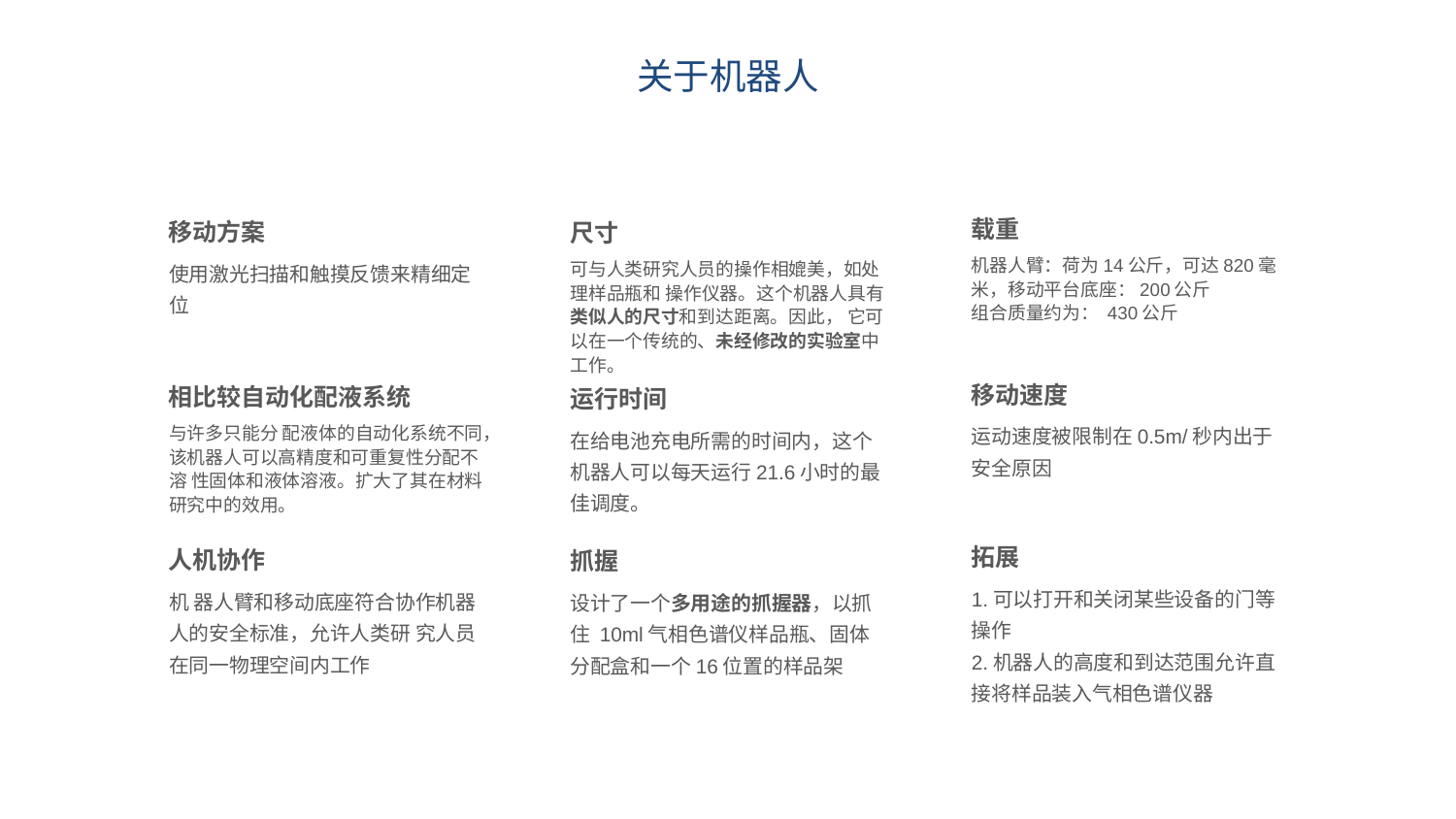

关于机器人
载重
移动方案
尺寸
机器人臂：荷为14公斤，可达820毫米，移动平台底座：200公斤
组合质量约为： 430公斤
使用激光扫描和触摸反馈来精细定位
可与人类研究人员的操作相媲美，如处理样品瓶和 操作仪器。这个机器人具有类似人的尺寸和到达距离。因此， 它可以在一个传统的、未经修改的实验室中工作。
移动速度
相比较自动化配液系统
运行时间
运动速度被限制在0.5m/秒内出于安全原因
与许多只能分 配液体的自动化系统不同，该机器人可以高精度和可重复性分配不溶 性固体和液体溶液。扩大了其在材料研究中的效用。
在给电池充电所需的时间内，这个机器人可以每天运行21.6小时的最佳调度。
拓展
人机协作
抓握
1.可以打开和关闭某些设备的门等操作
2.机器人的高度和到达范围允许直接将样品装入气相色谱仪器
机 器人臂和移动底座符合协作机器人的安全标准，允许人类研 究人员在同一物理空间内工作
设计了一个多用途的抓握器，以抓住 10ml气相色谱仪样品瓶、固体分配盒和一个16位置的样品架